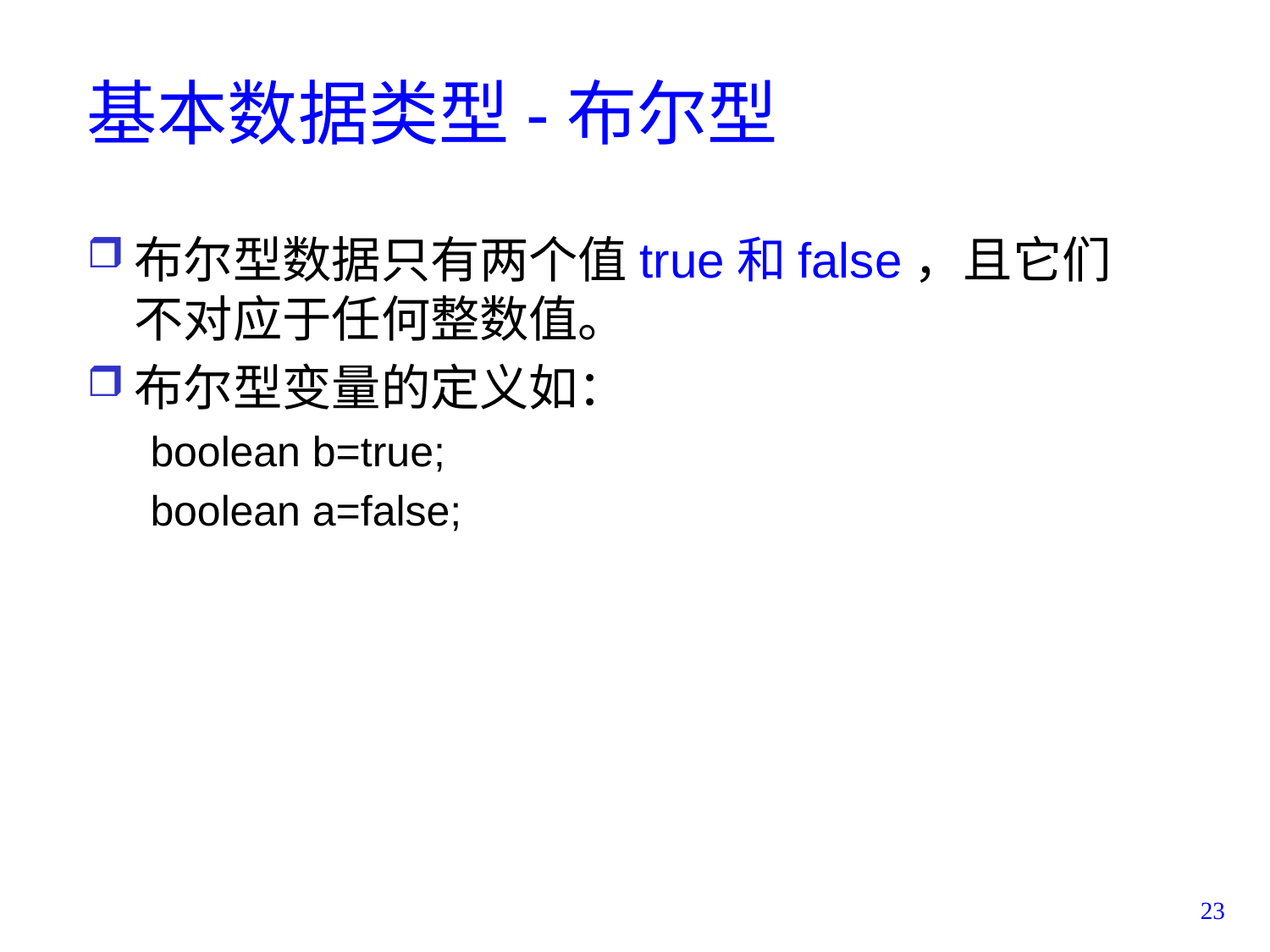

# 基本数据类型-布尔型
布尔型数据只有两个值true和false，且它们不对应于任何整数值。
布尔型变量的定义如：
boolean b=true;
boolean a=false;

23